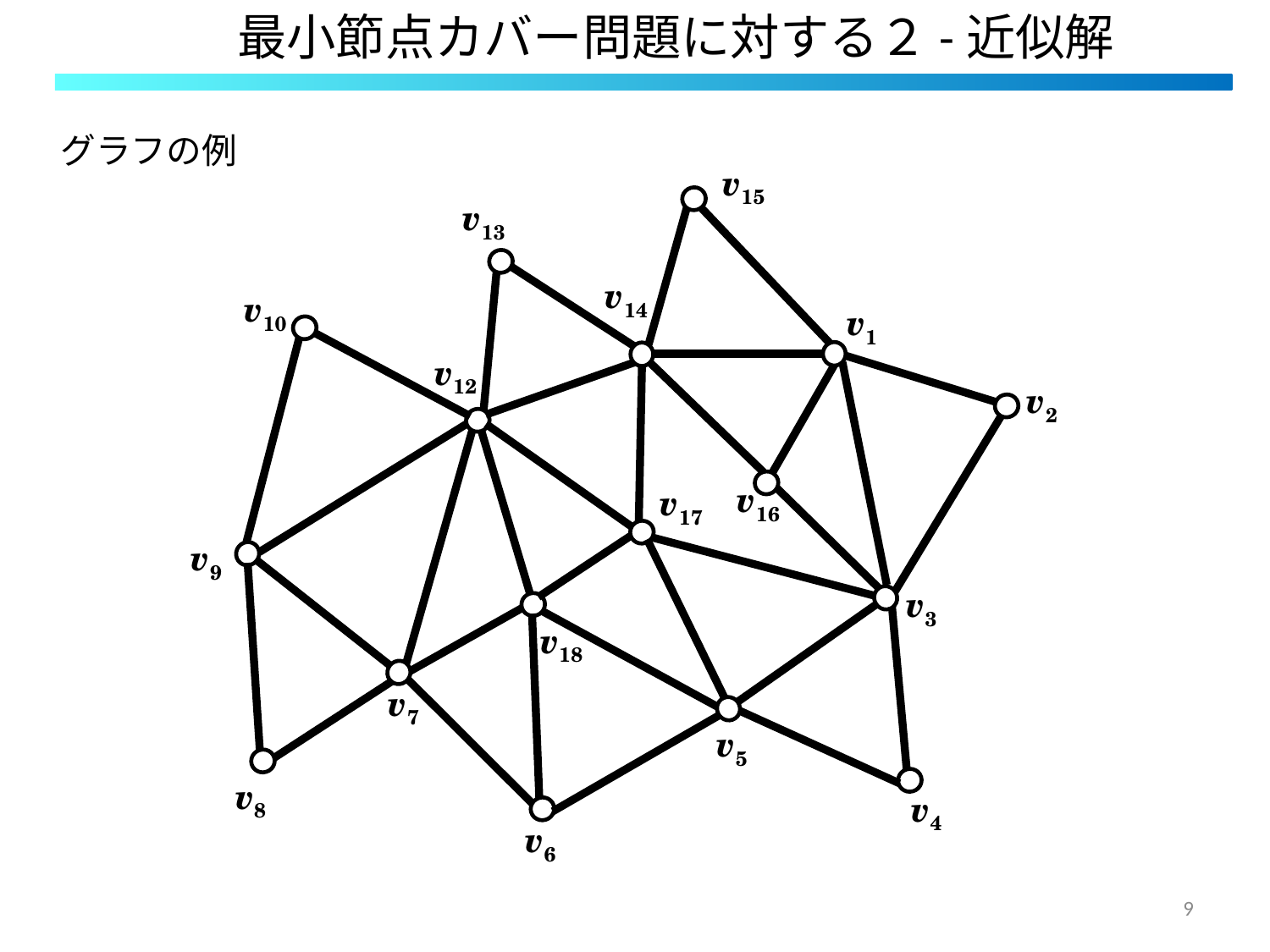

# 最小節点カバー問題に対する２-近似解

グラフの例
 v15

 v13

 v14
 v10
 v1

 v12
 v2

 v16
 v17

 v9
 v3

 v18

 v7
 v5

 v8

 v4

 v6
9